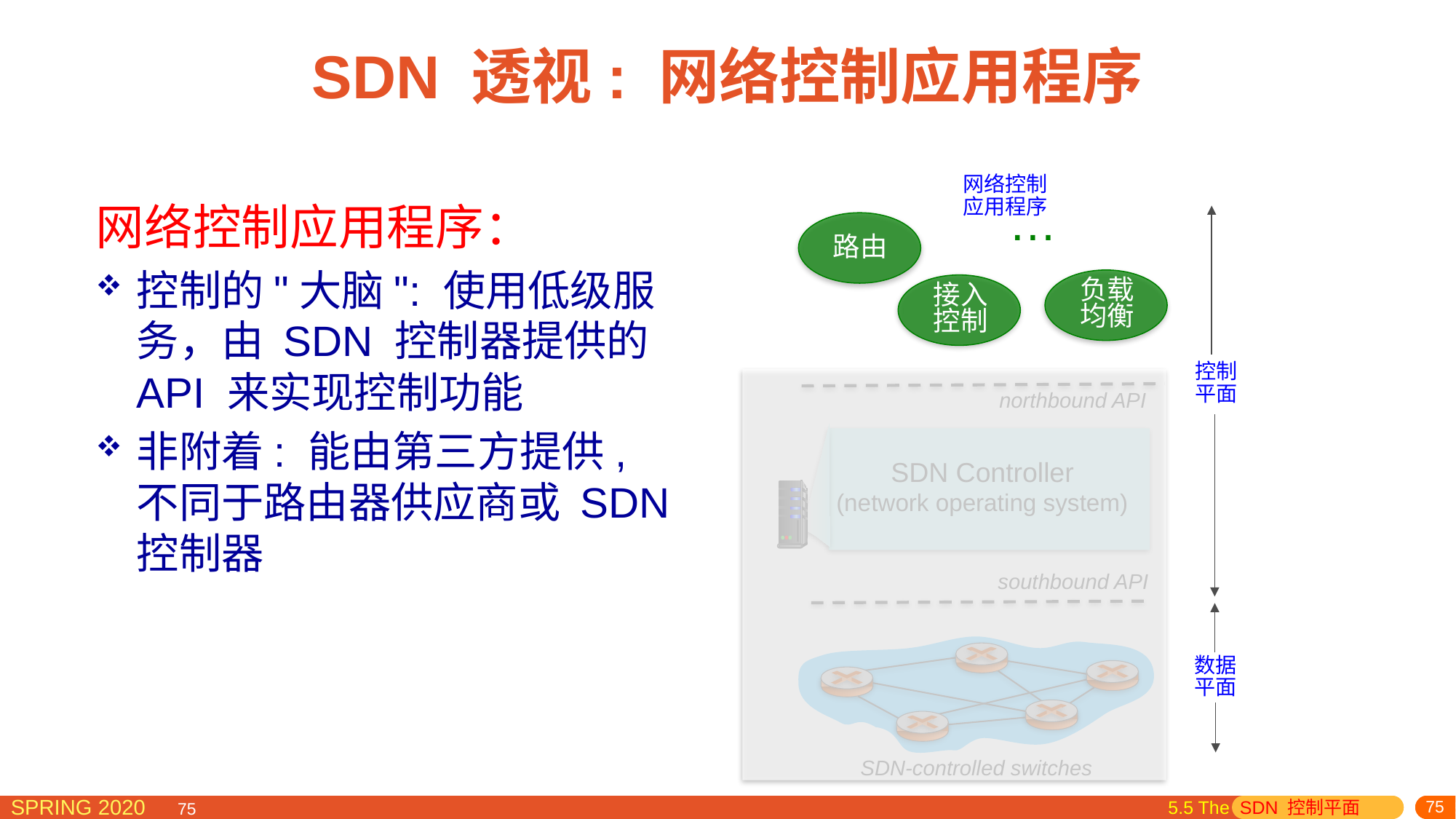

# SDN 透视: 网络控制应用程序
网络控制
应用程序
…
网络控制应用程序：
控制的"大脑": 使用低级服务，由 SDN 控制器提供的 API 来实现控制功能
非附着: 能由第三方提供, 不同于路由器供应商或 SDN 控制器

路由

负载
均衡

接入
控制
控制
平面

northbound API

SDN Controller
(network operating system)

southbound API

数据
平面
SDN-controlled switches
5.5 The  SDN 控制平面